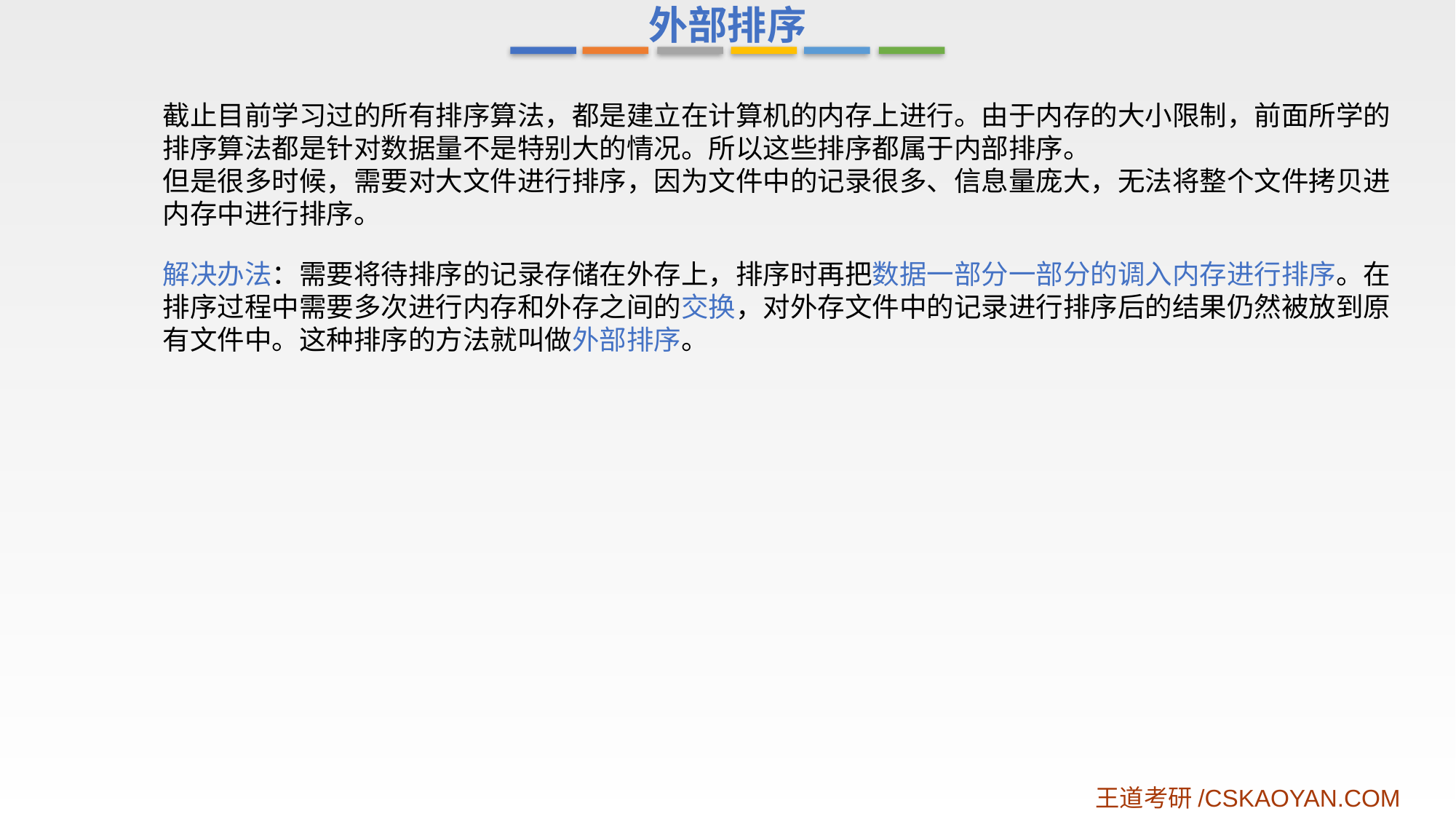

外部排序

截止目前学习过的所有排序算法，都是建立在计算机的内存上进行。由于内存的大小限制，前面所学的排序算法都是针对数据量不是特别大的情况。所以这些排序都属于内部排序。
但是很多时候，需要对大文件进行排序，因为文件中的记录很多、信息量庞大，无法将整个文件拷贝进内存中进行排序。
解决办法：需要将待排序的记录存储在外存上，排序时再把数据一部分一部分的调入内存进行排序。在排序过程中需要多次进行内存和外存之间的交换，对外存文件中的记录进行排序后的结果仍然被放到原有文件中。这种排序的方法就叫做外部排序。
王道考研/CSKAOYAN.COM